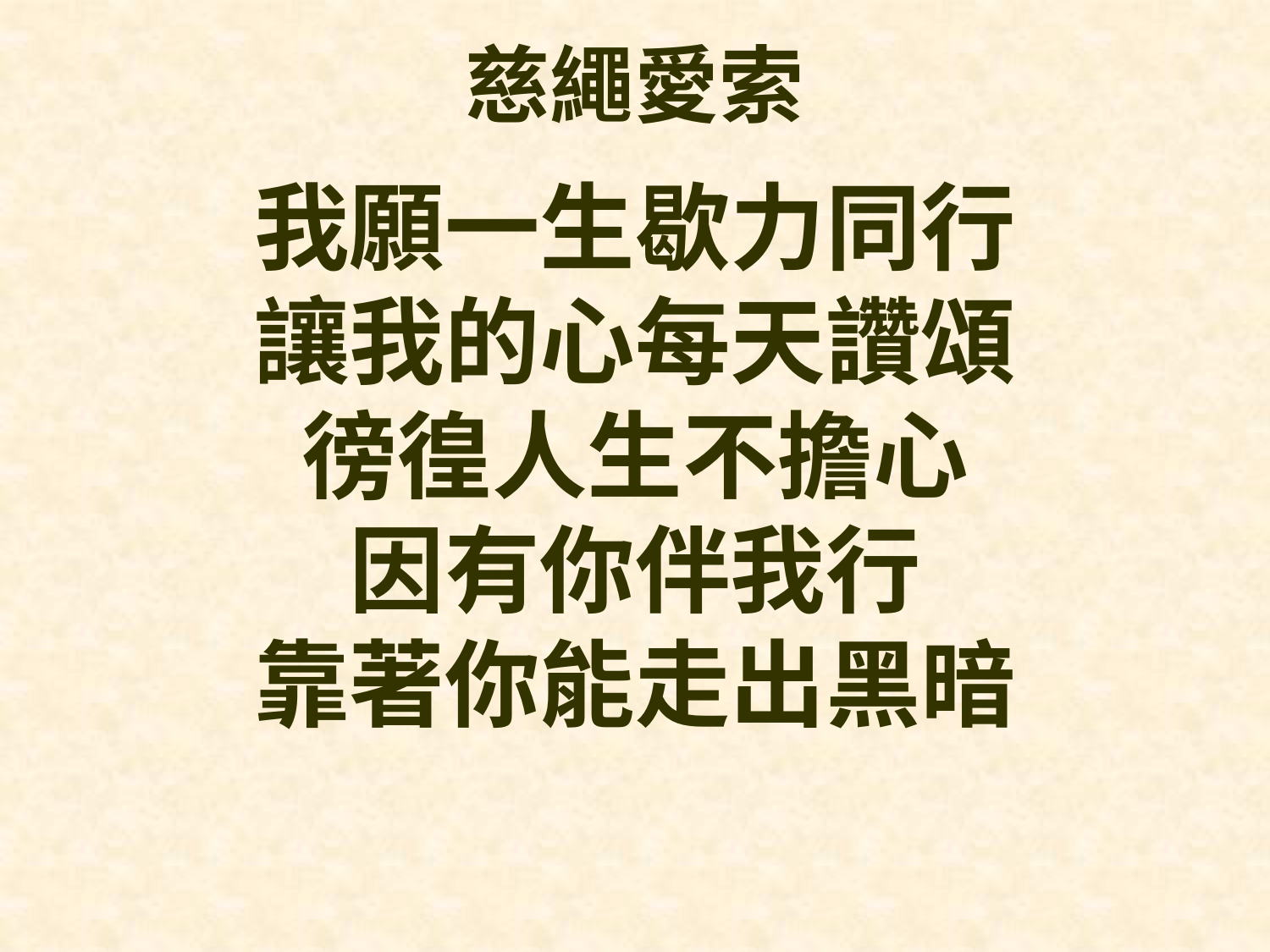

慈繩愛索
我願一生歇力同行
讓我的心每天讚頌
徬徨人生不擔心
因有你伴我行
靠著你能走出黑暗